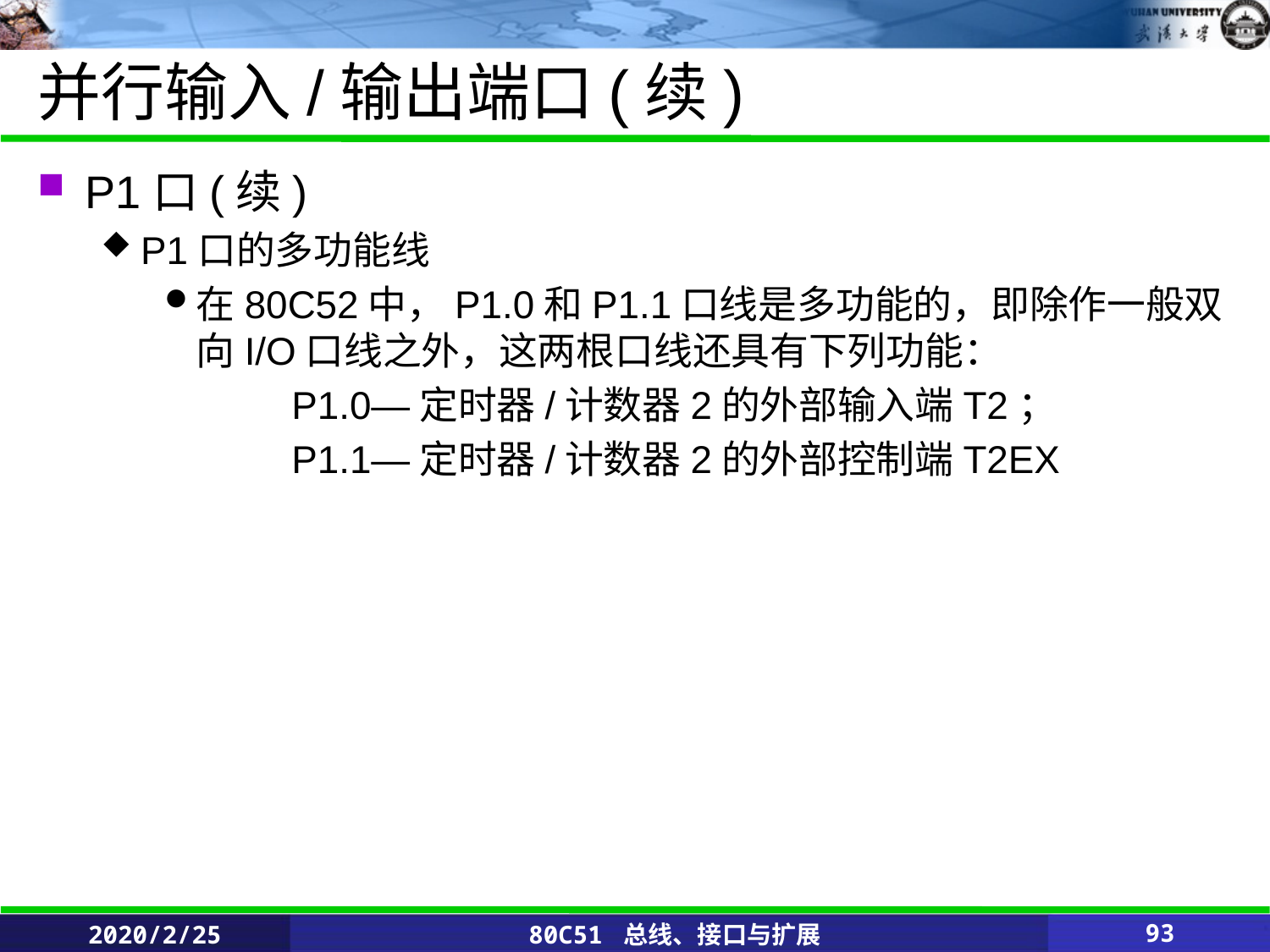

# 并行输入/输出端口(续)
P1口(续)
P1口的多功能线
在80C52中，P1.0和P1.1口线是多功能的，即除作一般双向I/O口线之外，这两根口线还具有下列功能：
P1.0—定时器/计数器2的外部输入端T2；
P1.1—定时器/计数器2的外部控制端T2EX
2020/2/25
80C51 总线、接口与扩展
93